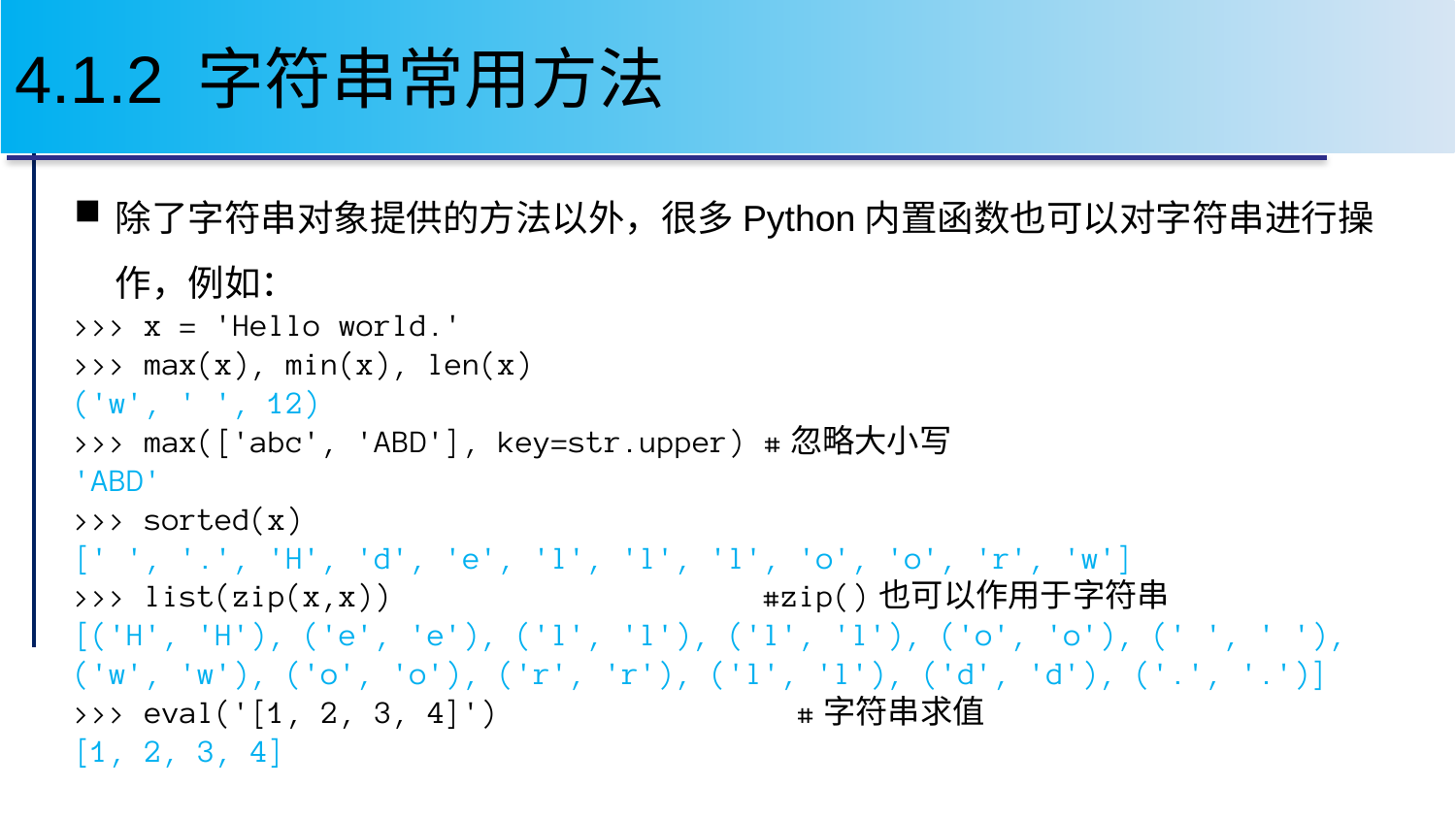

# 4.1.2 字符串常用方法
除了字符串对象提供的方法以外，很多Python内置函数也可以对字符串进行操作，例如：
>>> x = 'Hello world.'
>>> max(x), min(x), len(x)
('w', ' ', 12)
>>> max(['abc', 'ABD'], key=str.upper) #忽略大小写
'ABD'
>>> sorted(x)
[' ', '.', 'H', 'd', 'e', 'l', 'l', 'l', 'o', 'o', 'r', 'w']
>>> list(zip(x,x))                     #zip()也可以作用于字符串
[('H', 'H'), ('e', 'e'), ('l', 'l'), ('l', 'l'), ('o', 'o'), (' ', ' '), ('w', 'w'), ('o', 'o'), ('r', 'r'), ('l', 'l'), ('d', 'd'), ('.', '.')]
>>> eval('[1, 2, 3, 4]')		        #字符串求值
[1, 2, 3, 4]
40